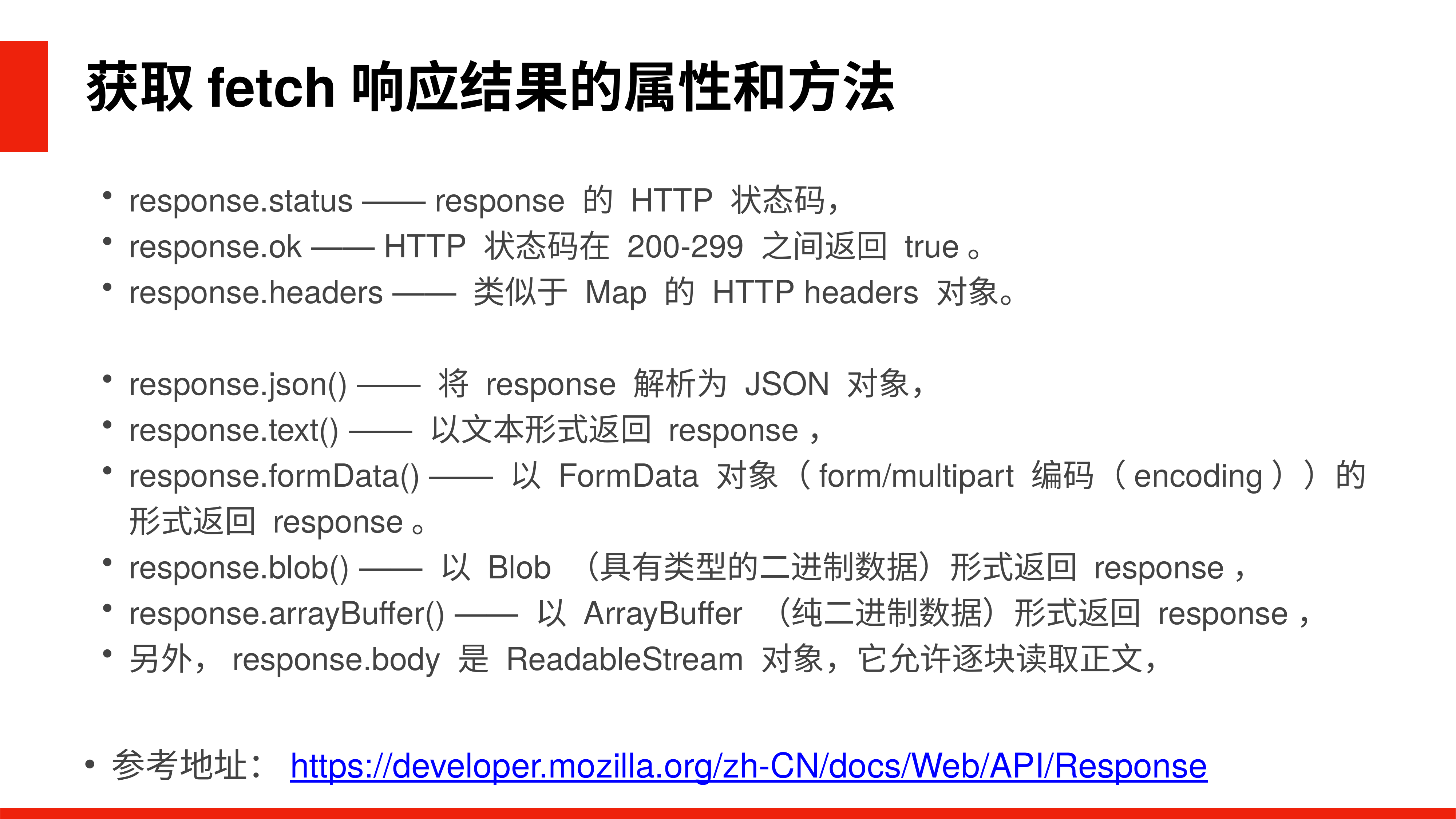

获取fetch响应结果的属性和方法
response.status —— response 的 HTTP 状态码，
response.ok —— HTTP 状态码在 200-299 之间返回 true。
response.headers —— 类似于 Map 的 HTTP headers 对象。

response.json() —— 将 response 解析为 JSON 对象，
response.text() —— 以文本形式返回 response，
response.formData() —— 以 FormData 对象（form/multipart 编码（encoding））的形式返回 response。
response.blob() —— 以 Blob （具有类型的二进制数据）形式返回 response，
response.arrayBuffer() —— 以 ArrayBuffer （纯二进制数据）形式返回 response，
另外，response.body 是 ReadableStream 对象，它允许逐块读取正文，
参考地址：https://developer.mozilla.org/zh-CN/docs/Web/API/Response
7